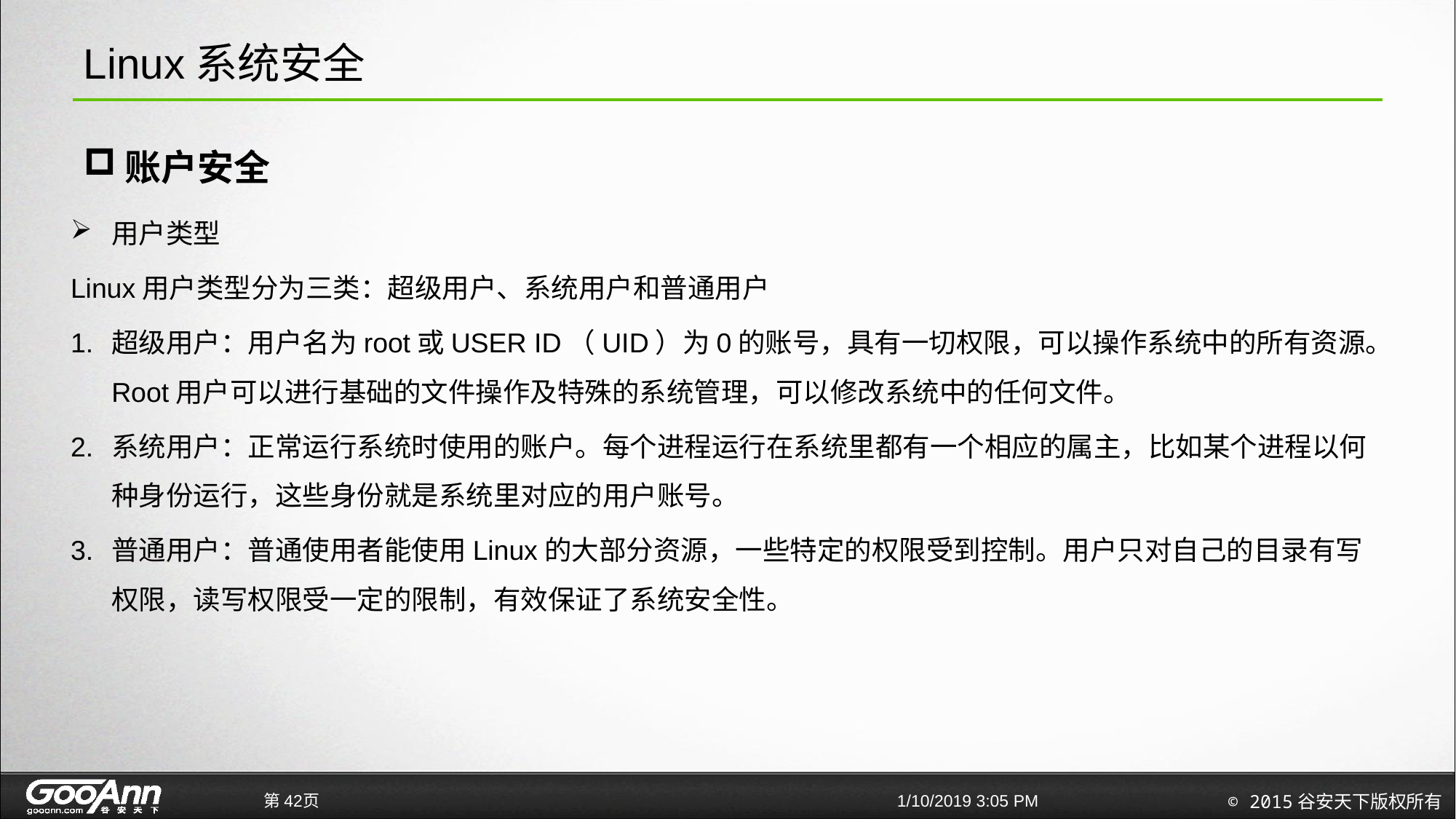

# Linux系统安全
账户安全
用户类型
Linux用户类型分为三类：超级用户、系统用户和普通用户
超级用户：用户名为root或USER ID（UID）为0的账号，具有一切权限，可以操作系统中的所有资源。Root用户可以进行基础的文件操作及特殊的系统管理，可以修改系统中的任何文件。
系统用户：正常运行系统时使用的账户。每个进程运行在系统里都有一个相应的属主，比如某个进程以何种身份运行，这些身份就是系统里对应的用户账号。
普通用户：普通使用者能使用Linux的大部分资源，一些特定的权限受到控制。用户只对自己的目录有写权限，读写权限受一定的限制，有效保证了系统安全性。